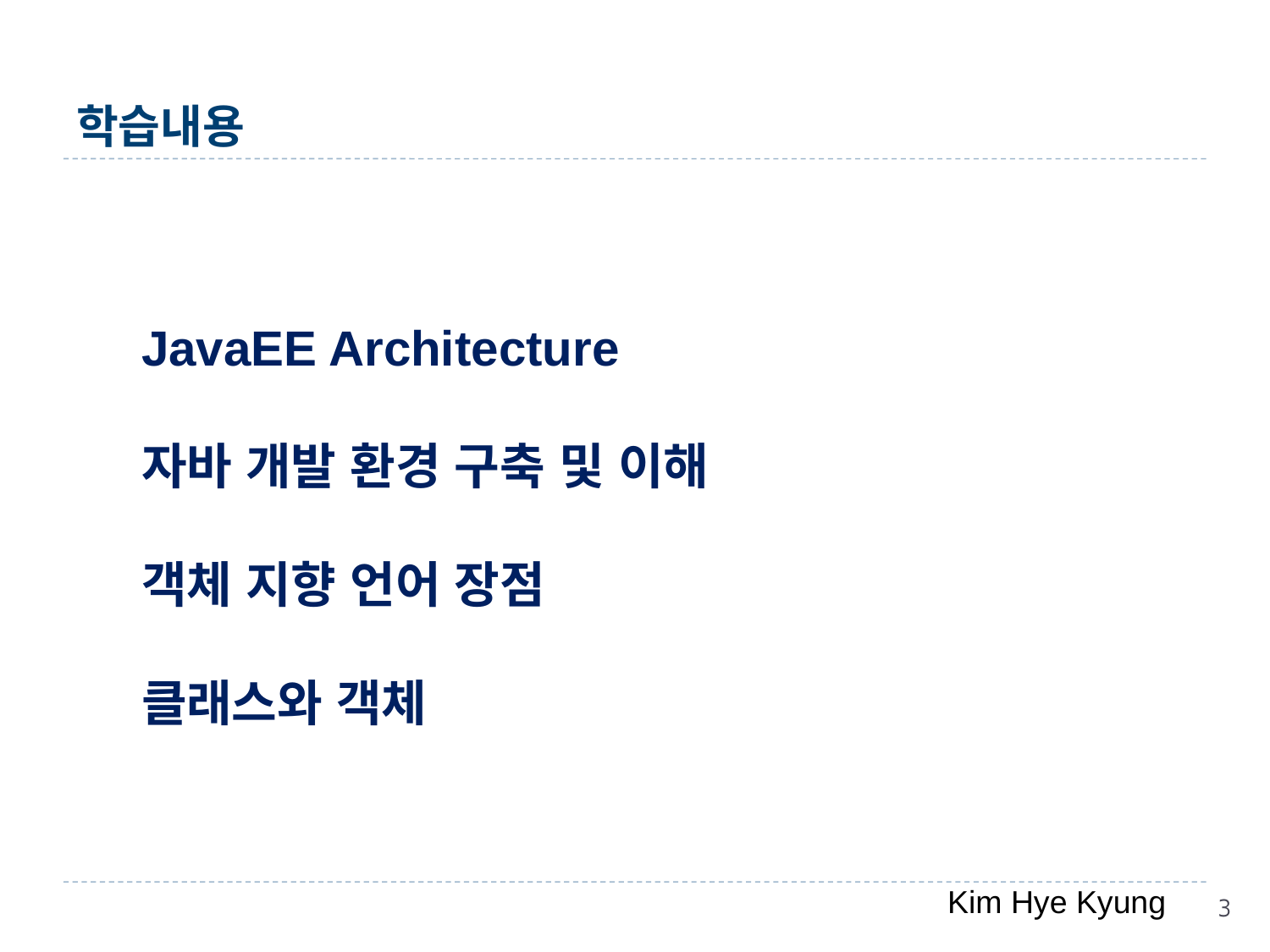

# 학습내용
JavaEE Architecture

자바 개발 환경 구축 및 이해

객체 지향 언어 장점

클래스와 객체

3